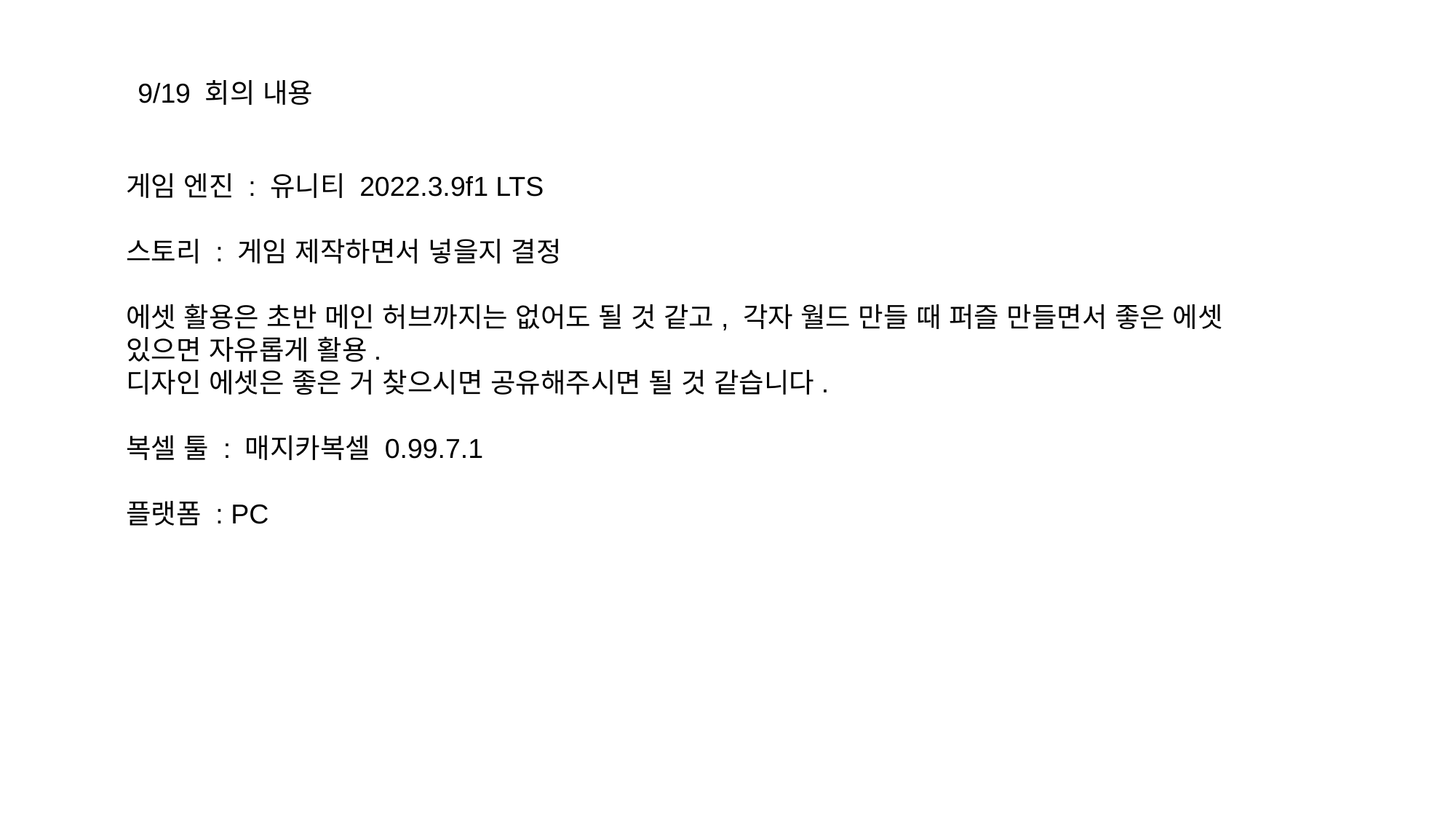

9/19 회의 내용
게임 엔진 : 유니티 2022.3.9f1 LTS

스토리 : 게임 제작하면서 넣을지 결정

에셋 활용은 초반 메인 허브까지는 없어도 될 것 같고, 각자 월드 만들 때 퍼즐 만들면서 좋은 에셋 있으면 자유롭게 활용.
디자인 에셋은 좋은 거 찾으시면 공유해주시면 될 것 같습니다.

복셀 툴 : 매지카복셀 0.99.7.1

플랫폼 : PC